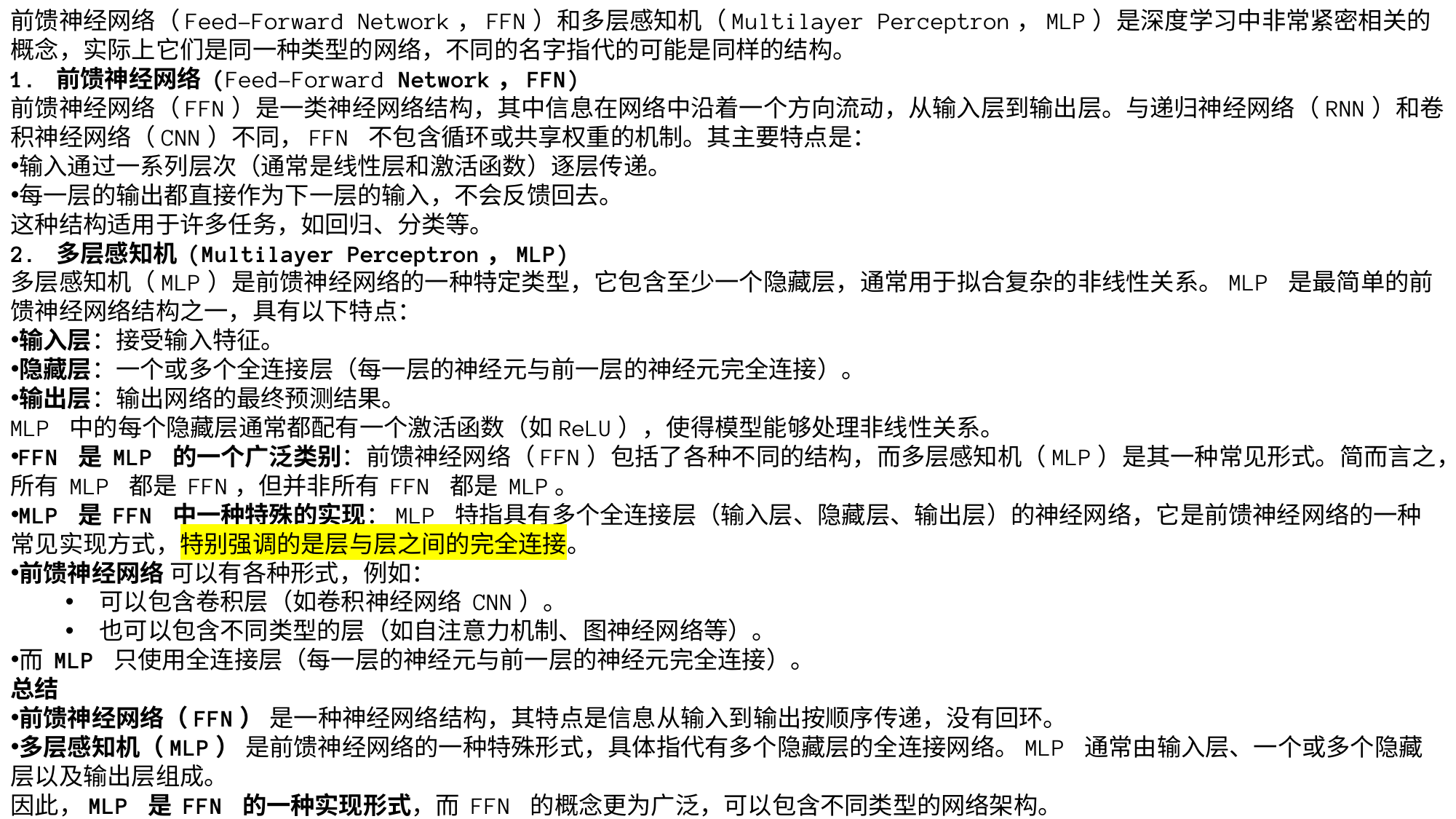

前馈神经网络（Feed-Forward Network，FFN）和多层感知机（Multilayer Perceptron，MLP）是深度学习中非常紧密相关的概念，实际上它们是同一种类型的网络，不同的名字指代的可能是同样的结构。
1. 前馈神经网络 (Feed-Forward Network，FFN)
前馈神经网络（FFN）是一类神经网络结构，其中信息在网络中沿着一个方向流动，从输入层到输出层。与递归神经网络（RNN）和卷积神经网络（CNN）不同，FFN 不包含循环或共享权重的机制。其主要特点是：
输入通过一系列层次（通常是线性层和激活函数）逐层传递。
每一层的输出都直接作为下一层的输入，不会反馈回去。
这种结构适用于许多任务，如回归、分类等。
2. 多层感知机 (Multilayer Perceptron，MLP)
多层感知机（MLP）是前馈神经网络的一种特定类型，它包含至少一个隐藏层，通常用于拟合复杂的非线性关系。MLP 是最简单的前馈神经网络结构之一，具有以下特点：
输入层：接受输入特征。
隐藏层：一个或多个全连接层（每一层的神经元与前一层的神经元完全连接）。
输出层：输出网络的最终预测结果。
MLP 中的每个隐藏层通常都配有一个激活函数（如ReLU），使得模型能够处理非线性关系。
FFN 是 MLP 的一个广泛类别：前馈神经网络（FFN）包括了各种不同的结构，而多层感知机（MLP）是其一种常见形式。简而言之，所有 MLP 都是 FFN，但并非所有 FFN 都是 MLP。
MLP 是 FFN 中一种特殊的实现：MLP 特指具有多个全连接层（输入层、隐藏层、输出层）的神经网络，它是前馈神经网络的一种常见实现方式，特别强调的是层与层之间的完全连接。
前馈神经网络 可以有各种形式，例如：
可以包含卷积层（如卷积神经网络 CNN）。
也可以包含不同类型的层（如自注意力机制、图神经网络等）。
而 MLP 只使用全连接层（每一层的神经元与前一层的神经元完全连接）。
总结
前馈神经网络（FFN） 是一种神经网络结构，其特点是信息从输入到输出按顺序传递，没有回环。
多层感知机（MLP） 是前馈神经网络的一种特殊形式，具体指代有多个隐藏层的全连接网络。MLP 通常由输入层、一个或多个隐藏层以及输出层组成。
因此，MLP 是 FFN 的一种实现形式，而 FFN 的概念更为广泛，可以包含不同类型的网络架构。